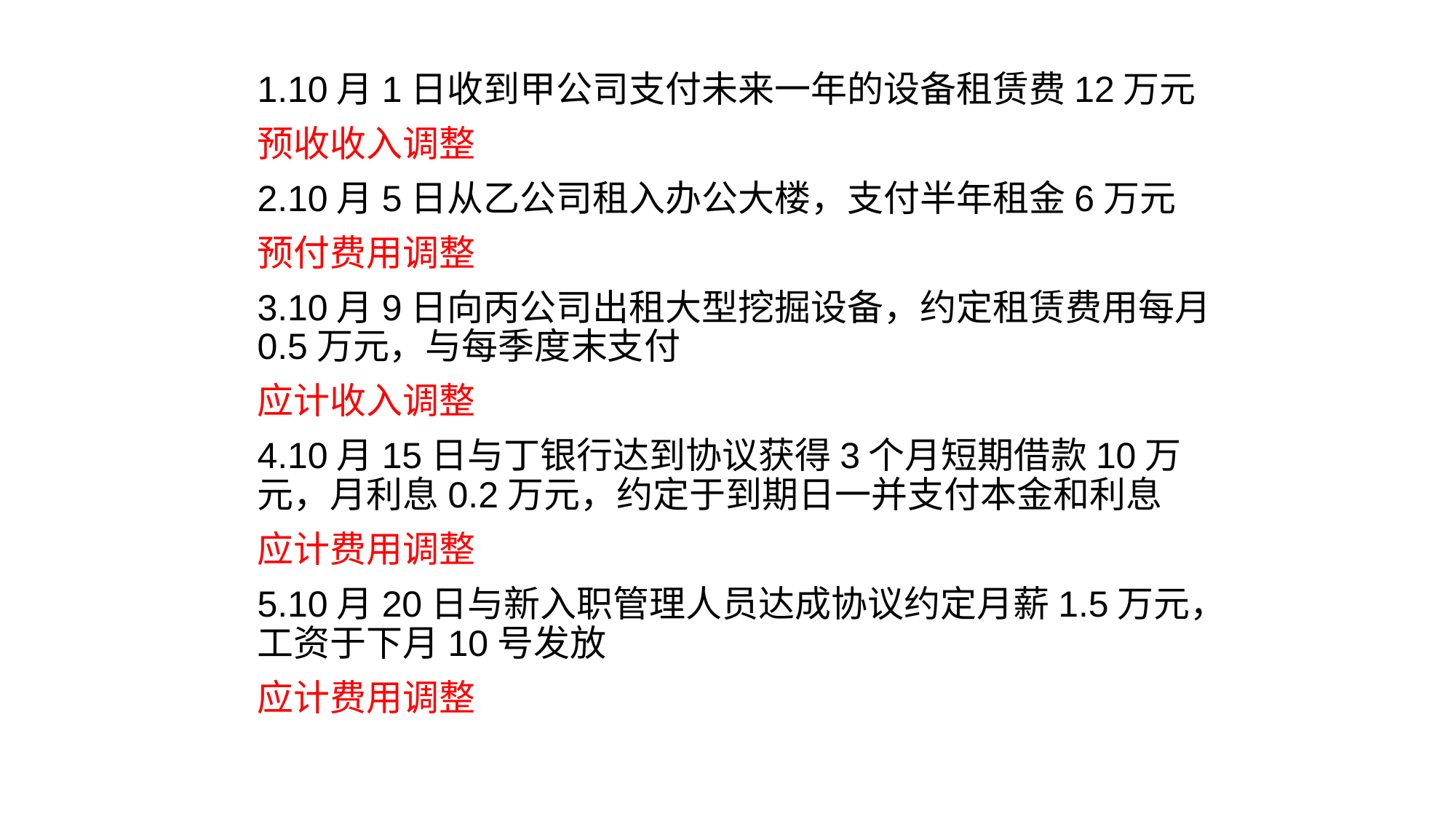

1.10月1日收到甲公司支付未来一年的设备租赁费12万元
预收收入调整
2.10月5日从乙公司租入办公大楼，支付半年租金6万元
预付费用调整
3.10月9日向丙公司出租大型挖掘设备，约定租赁费用每月0.5万元，与每季度末支付
应计收入调整
4.10月15日与丁银行达到协议获得3个月短期借款10万元，月利息0.2万元，约定于到期日一并支付本金和利息
应计费用调整
5.10月20日与新入职管理人员达成协议约定月薪1.5万元，工资于下月10号发放
应计费用调整